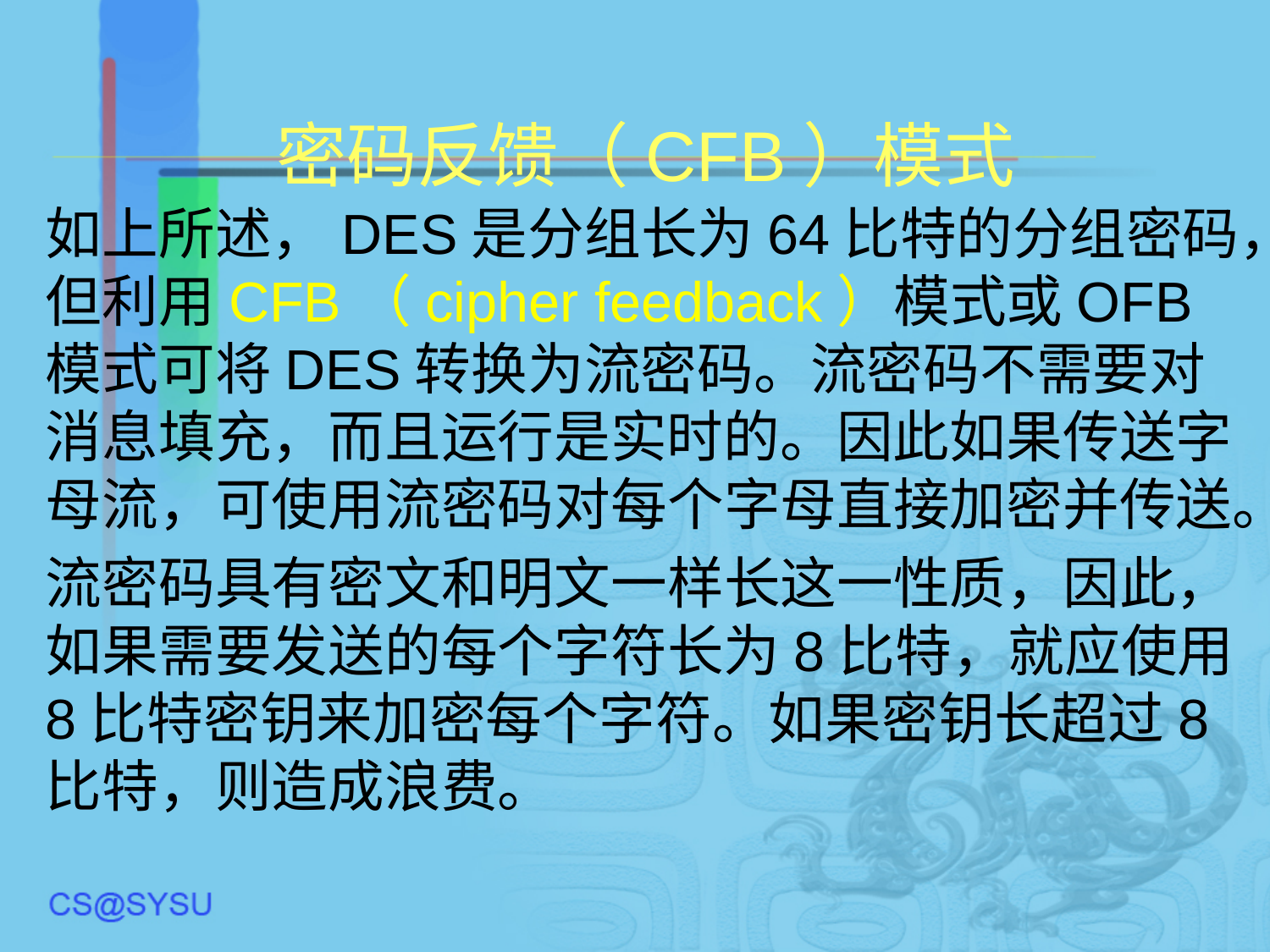

# 密码反馈（CFB）模式
如上所述，DES是分组长为64比特的分组密码，但利用CFB（cipher feedback）模式或OFB模式可将DES转换为流密码。流密码不需要对消息填充，而且运行是实时的。因此如果传送字母流，可使用流密码对每个字母直接加密并传送。
流密码具有密文和明文一样长这一性质，因此，如果需要发送的每个字符长为8比特，就应使用8比特密钥来加密每个字符。如果密钥长超过8比特，则造成浪费。